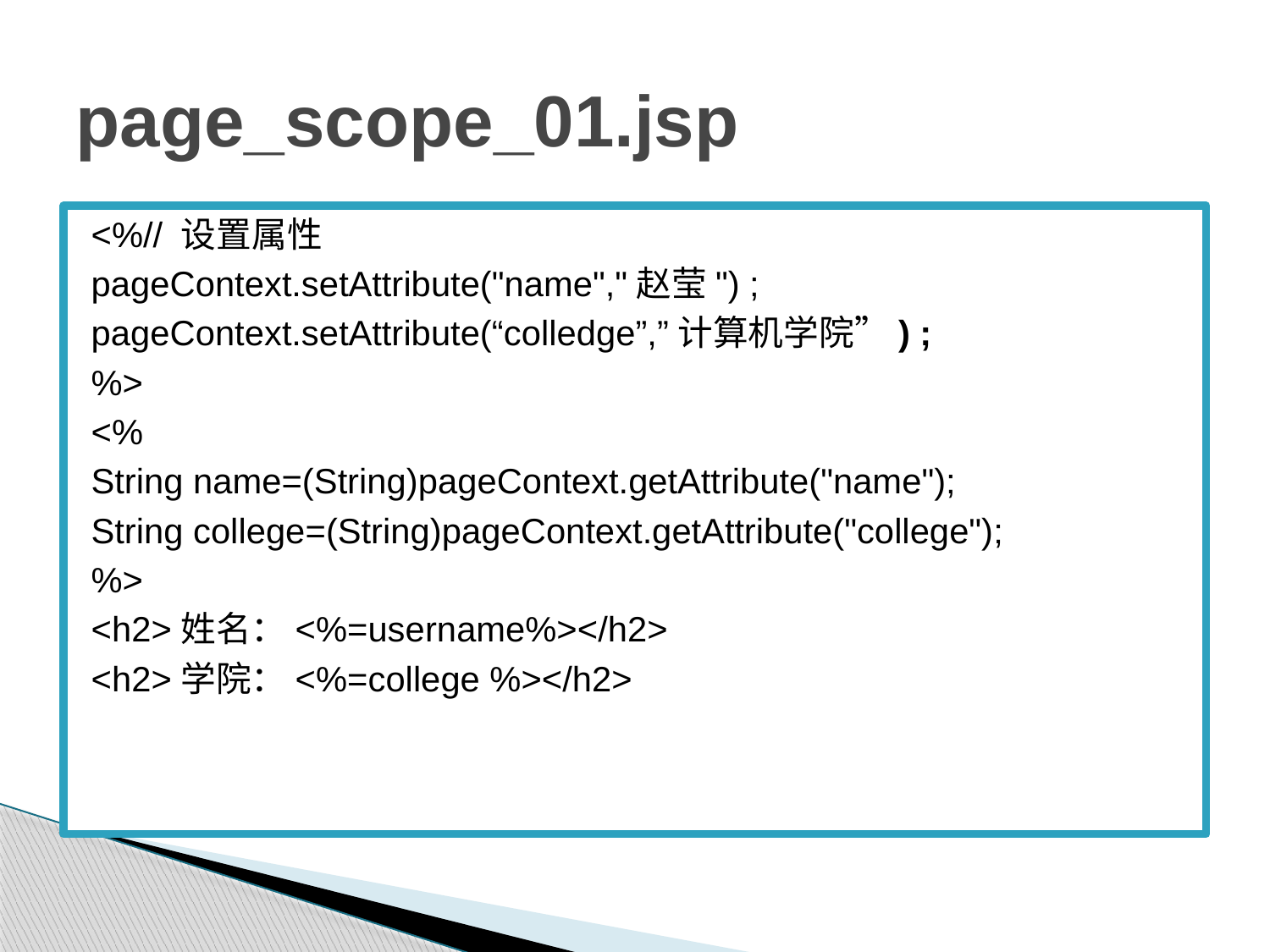

# page_scope_01.jsp
<%// 设置属性
pageContext.setAttribute("name","赵莹") ;
pageContext.setAttribute(“colledge”,”计算机学院”) ;
%>
<%
String name=(String)pageContext.getAttribute("name");
String college=(String)pageContext.getAttribute("college");
%>
<h2>姓名：<%=username%></h2>
<h2>学院：<%=college %></h2>